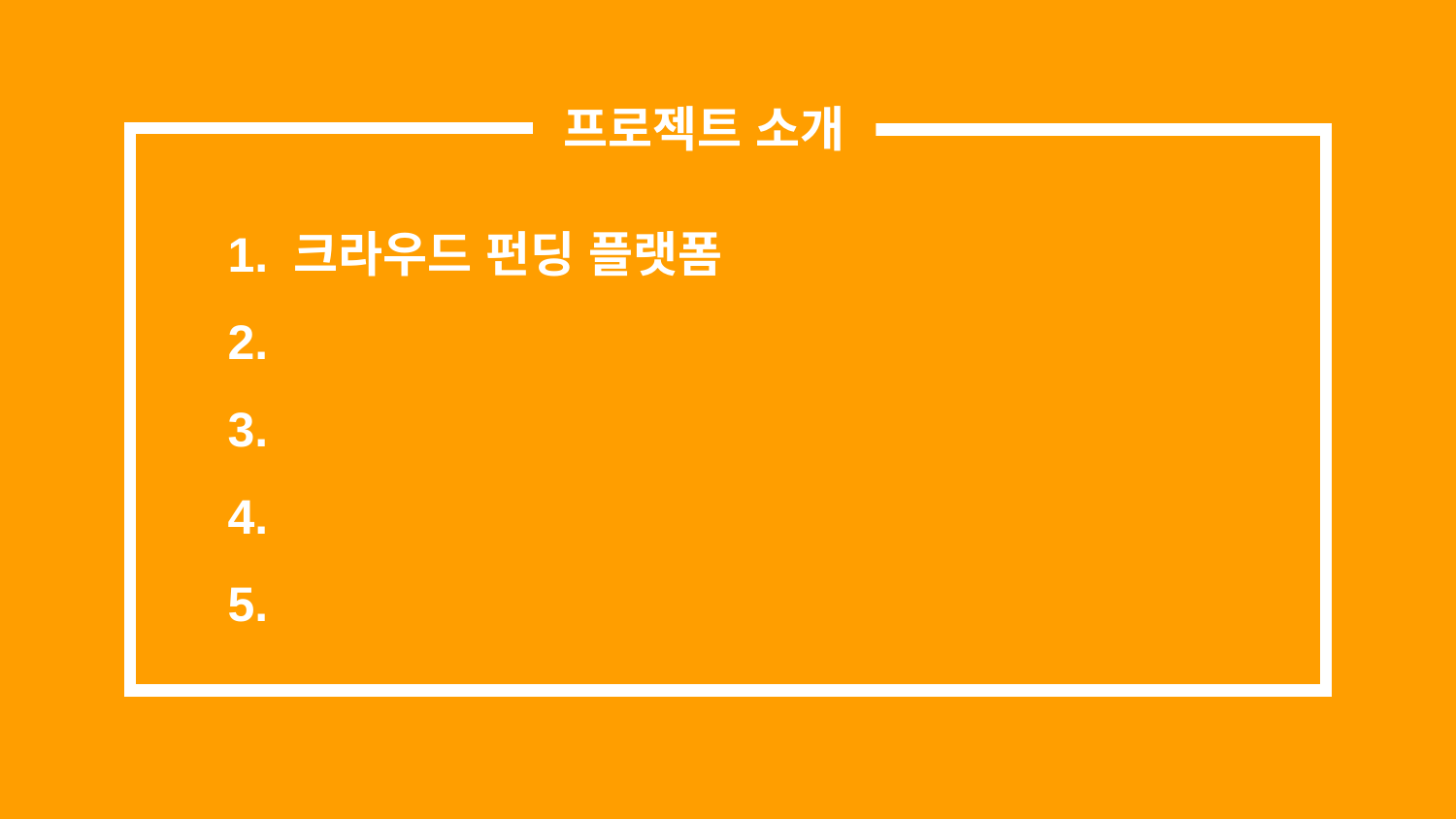

프로젝트 소개
1. 크라우드 펀딩 플랫폼
2.
3.
4.
5.